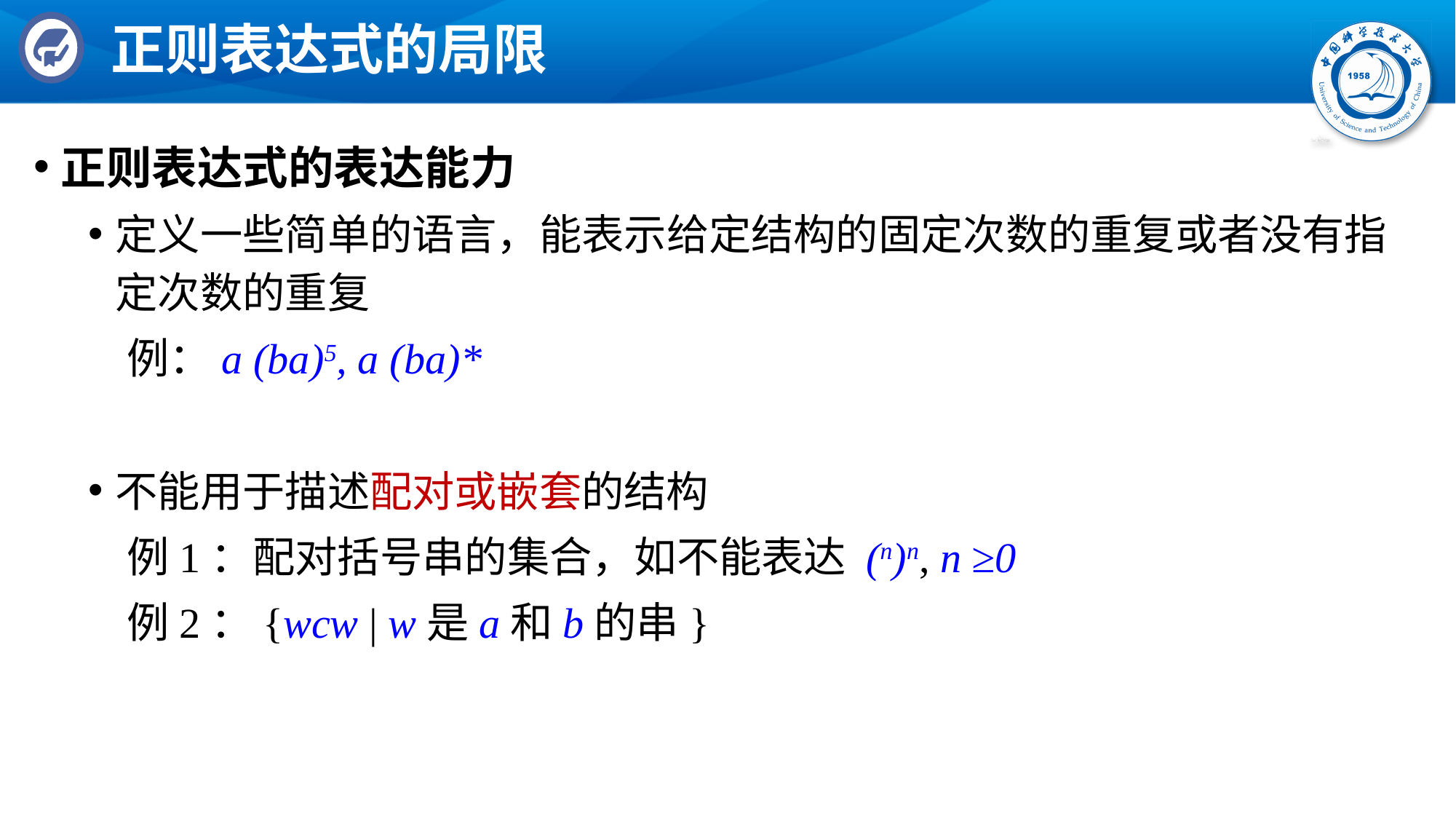

# 正则表达式的局限
正则表达式的表达能力
定义一些简单的语言，能表示给定结构的固定次数的重复或者没有指定次数的重复
   例：a (ba)5, a (ba)*

不能用于描述配对或嵌套的结构
   例1：配对括号串的集合，如不能表达 (n)n, n ≥0
   例2：{wcw | w是a和b的串}